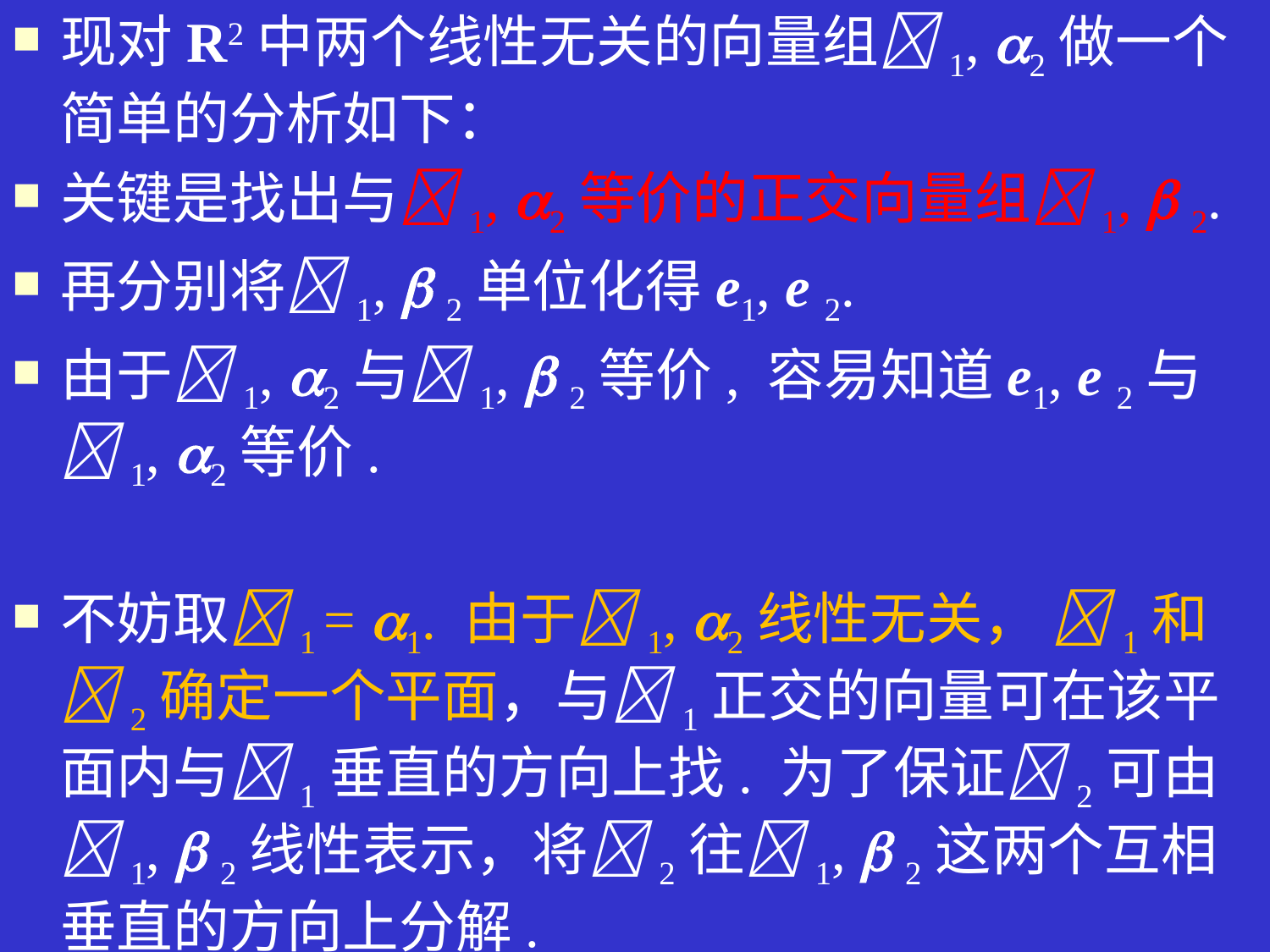

现对R2中两个线性无关的向量组α1, α2做一个简单的分析如下：
关键是找出与α1, α2等价的正交向量组β1, β 2.
再分别将β1, β 2单位化得e1, e 2.
由于α1, α2与β1, β 2等价, 容易知道e1, e 2与α1, α2等价.

不妨取β1 = α1. 由于α1, α2线性无关， β1和α2确定一个平面，与β1正交的向量可在该平面内与β1垂直的方向上找. 为了保证α2可由β1, β 2线性表示，将α2往β1, β 2这两个互相垂直的方向上分解.